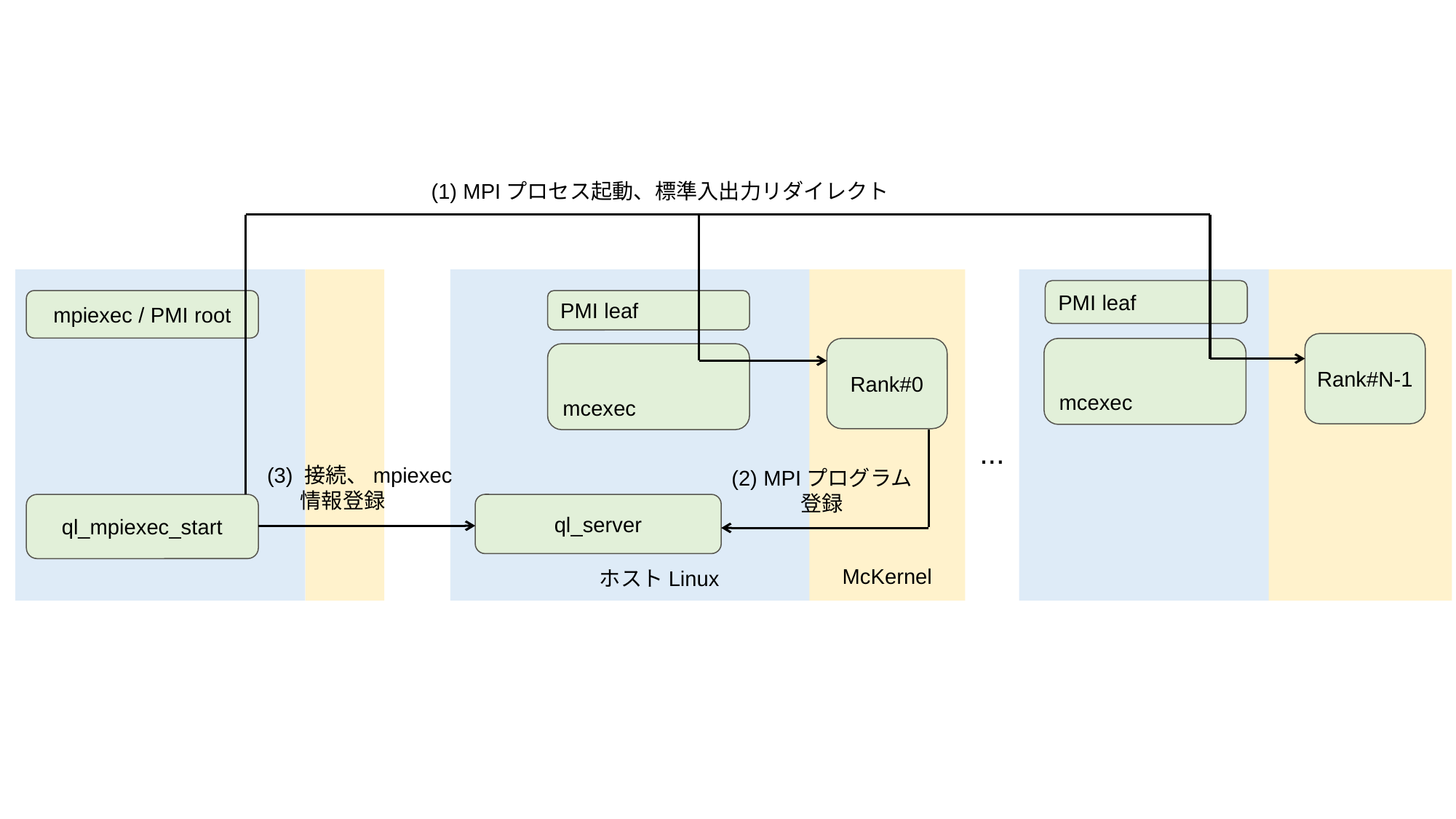

(1) MPIプロセス起動、標準入出力リダイレクト

PMI leaf
mpiexec / PMI root
PMI leaf
Rank#N-1
Rank#0
mcexec
mcexec
...
(3) 接続、mpiexec情報登録
(2) MPIプログラム
登録
ql_mpiexec_start
ql_server
McKernel
ホストLinux